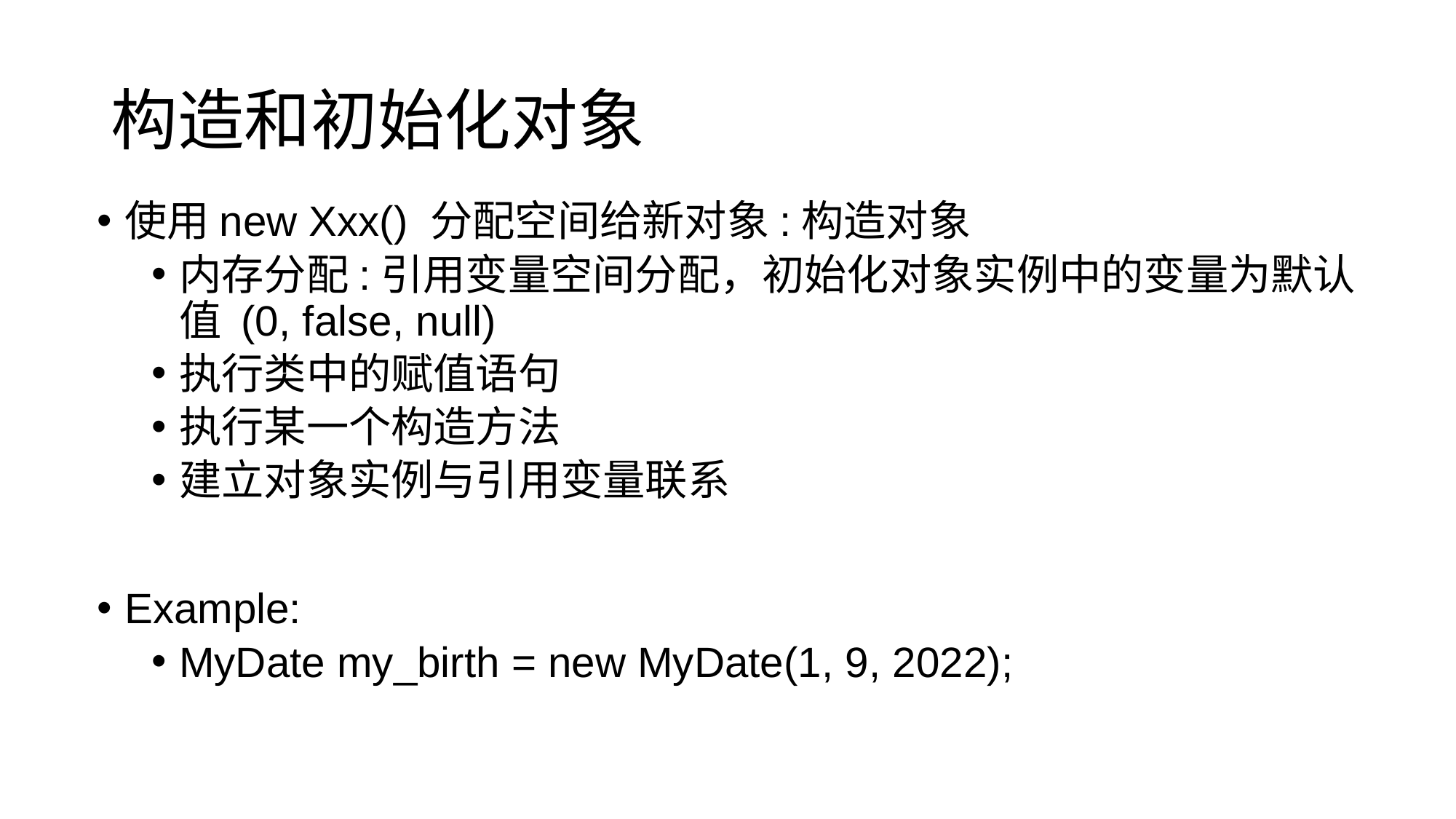

# 构造和初始化对象
使用new Xxx() 分配空间给新对象:构造对象
内存分配:引用变量空间分配，初始化对象实例中的变量为默认值 (0, false, null)
执行类中的赋值语句
执行某一个构造方法
建立对象实例与引用变量联系

Example:
MyDate my_birth = new MyDate(1, 9, 2022);